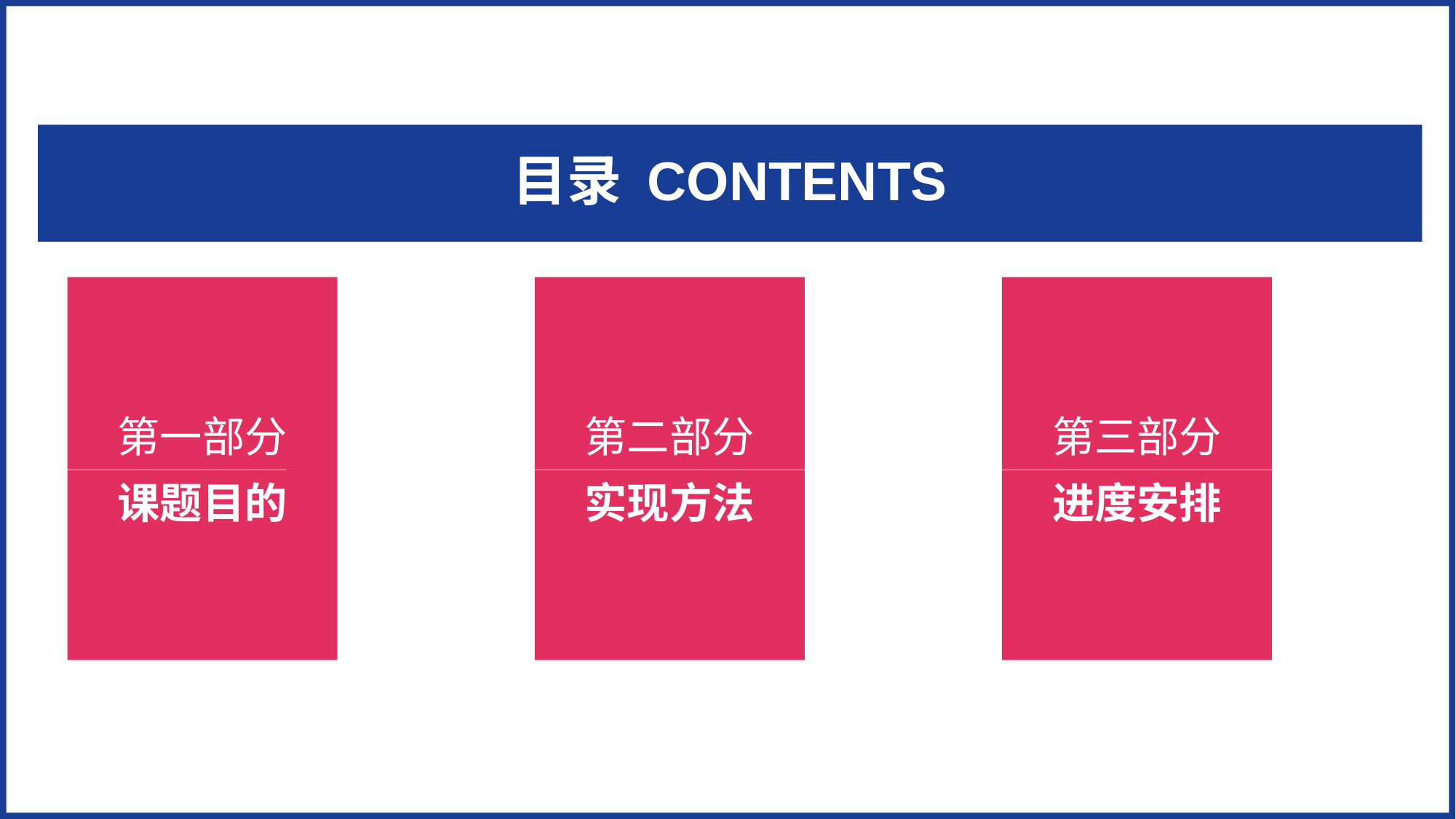

目录 CONTENTS
第一部分
课题目的
第二部分
实现方法
第三部分
进度安排